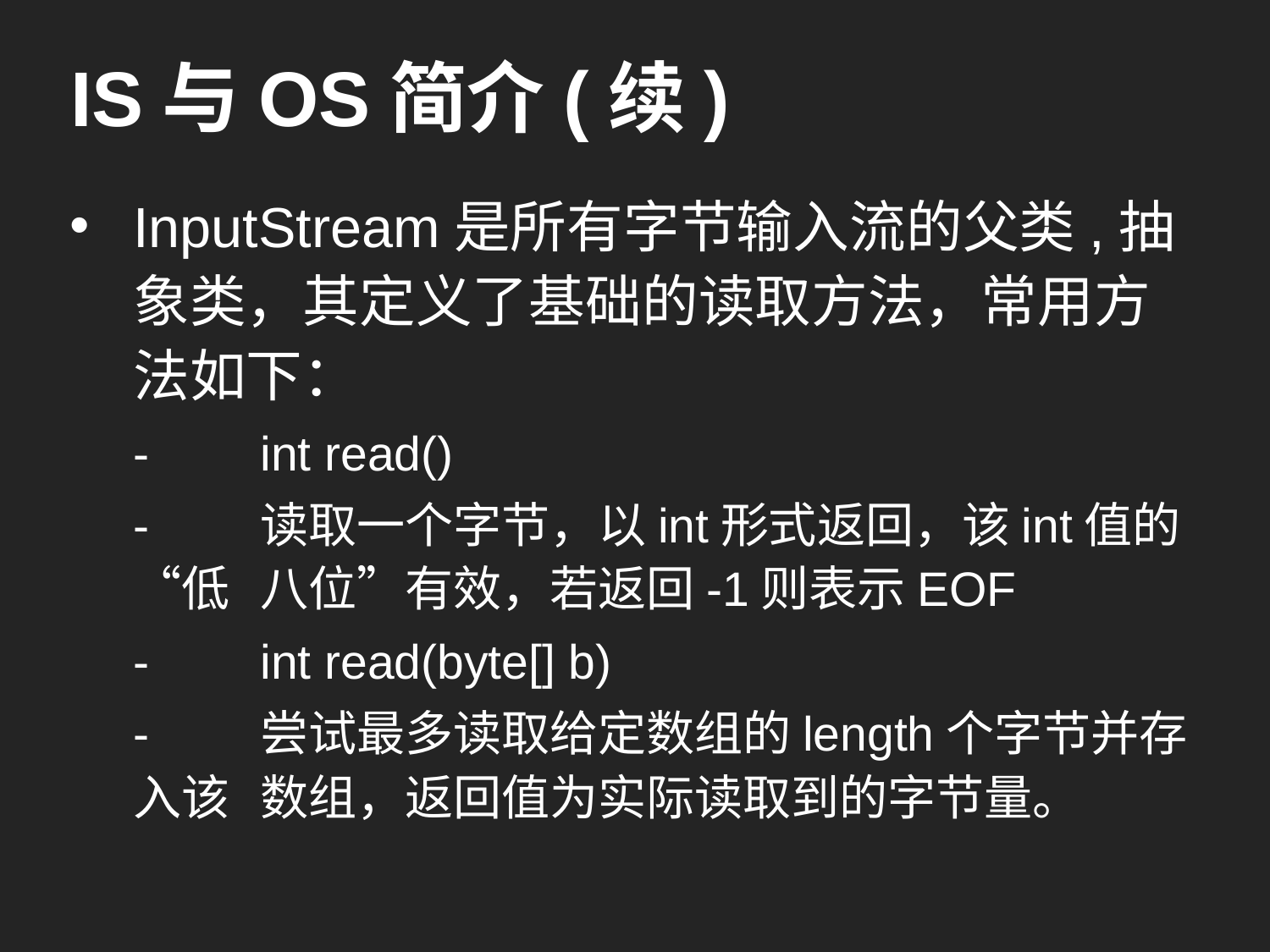

# IS与OS简介(续)
InputStream是所有字节输入流的父类,抽象类，其定义了基础的读取方法，常用方法如下：
-	int read()
-	读取一个字节，以int形式返回，该int值的“低	八位”有效，若返回-1则表示EOF
-	int read(byte[] b)
-	尝试最多读取给定数组的length个字节并存入该	数组，返回值为实际读取到的字节量。